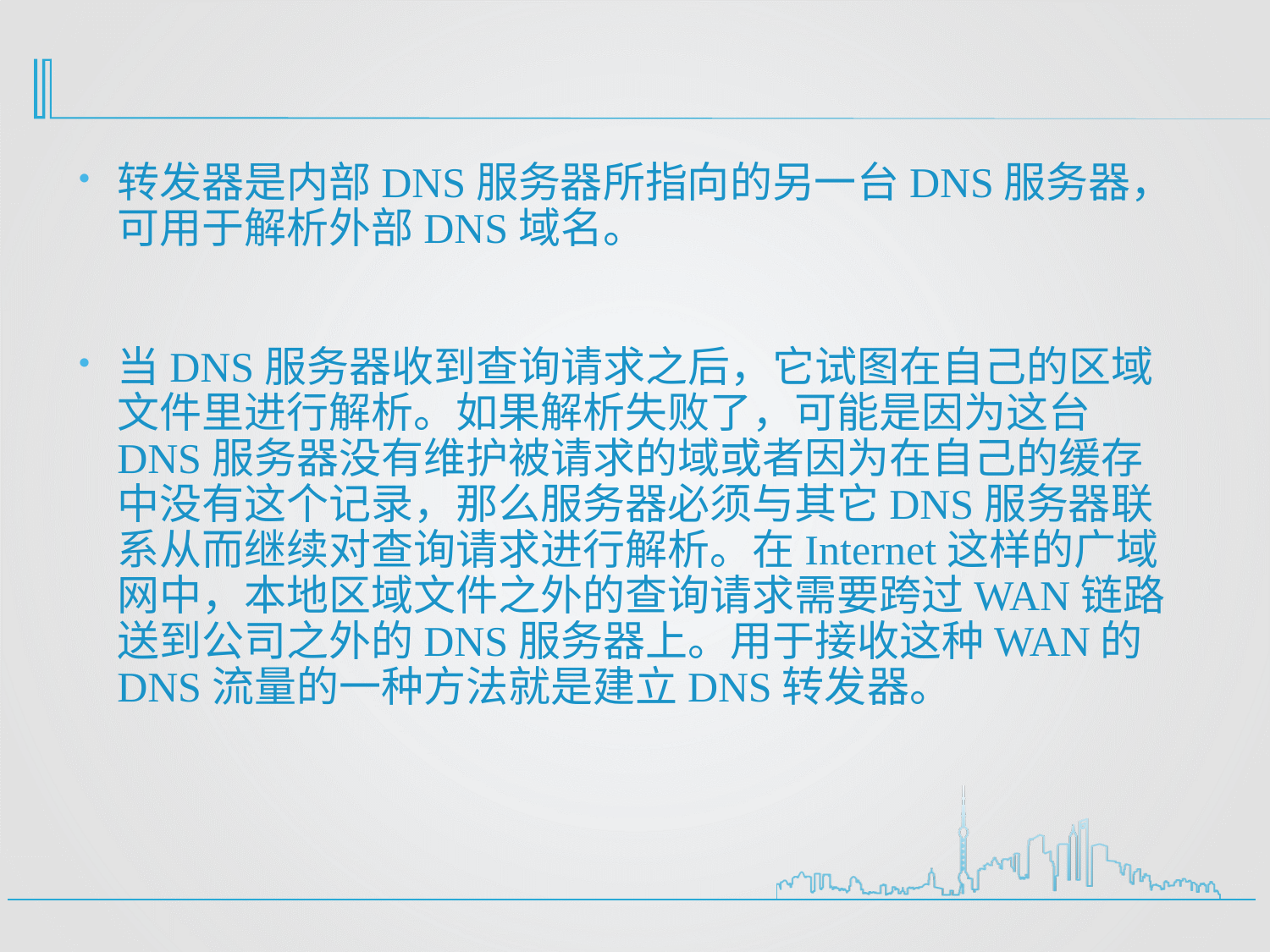

#
转发器是内部DNS服务器所指向的另一台DNS服务器，可用于解析外部DNS域名。

当DNS服务器收到查询请求之后，它试图在自己的区域文件里进行解析。如果解析失败了，可能是因为这台DNS服务器没有维护被请求的域或者因为在自己的缓存中没有这个记录，那么服务器必须与其它DNS服务器联系从而继续对查询请求进行解析。在Internet这样的广域网中，本地区域文件之外的查询请求需要跨过WAN链路送到公司之外的DNS服务器上。用于接收这种WAN的DNS流量的一种方法就是建立DNS转发器。